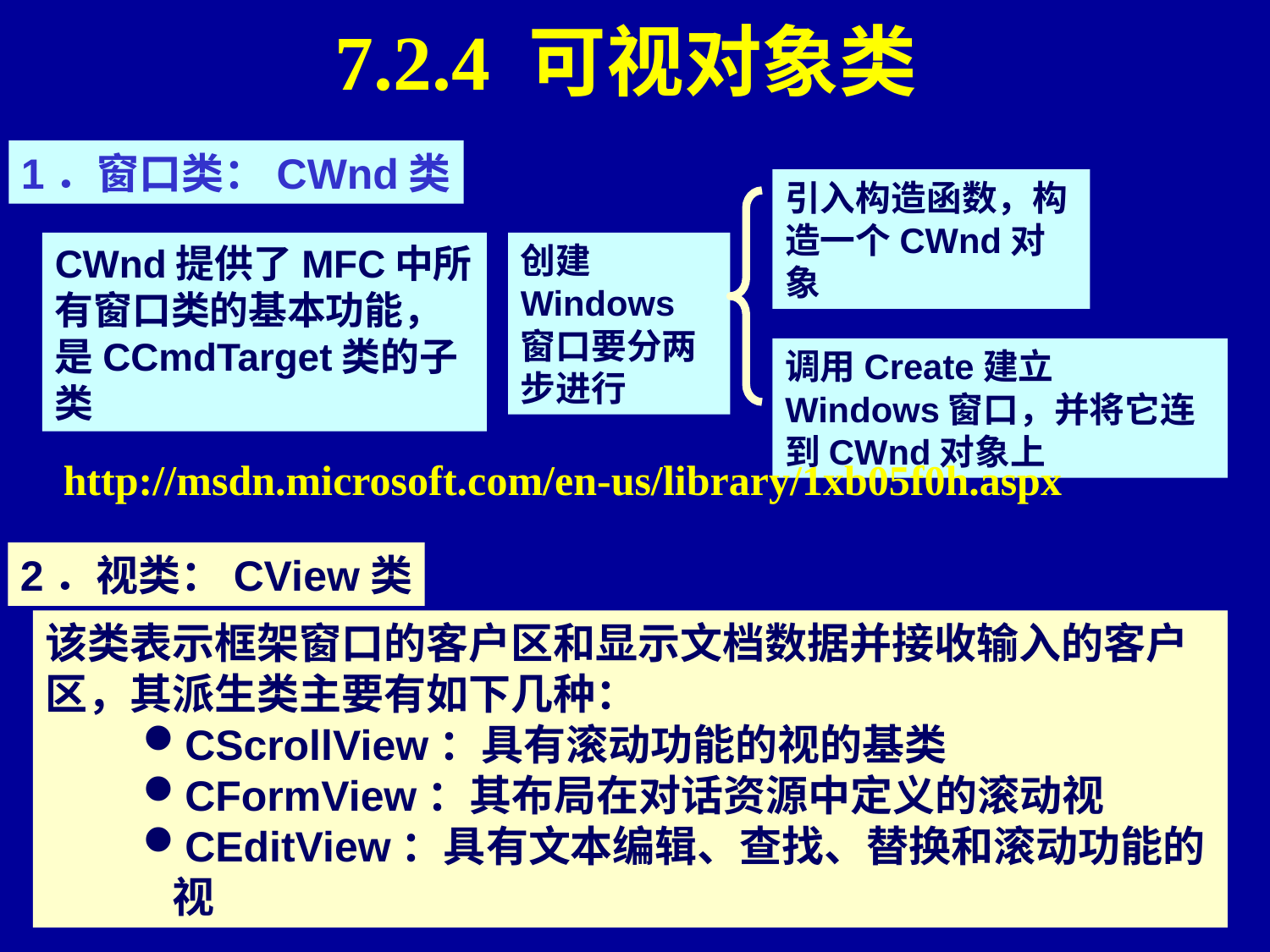

# 7.2.4 可视对象类
1．窗口类：CWnd类
引入构造函数，构造一个CWnd对象

创建Windows窗口要分两步进行
调用Create建立Windows窗口，并将它连到CWnd对象上
CWnd提供了MFC中所有窗口类的基本功能，是CCmdTarget类的子类
http://msdn.microsoft.com/en-us/library/1xb05f0h.aspx
2．视类：CView类
该类表示框架窗口的客户区和显示文档数据并接收输入的客户区，其派生类主要有如下几种：
CScrollView：具有滚动功能的视的基类
CFormView：其布局在对话资源中定义的滚动视
CEditView：具有文本编辑、查找、替换和滚动功能的视
35